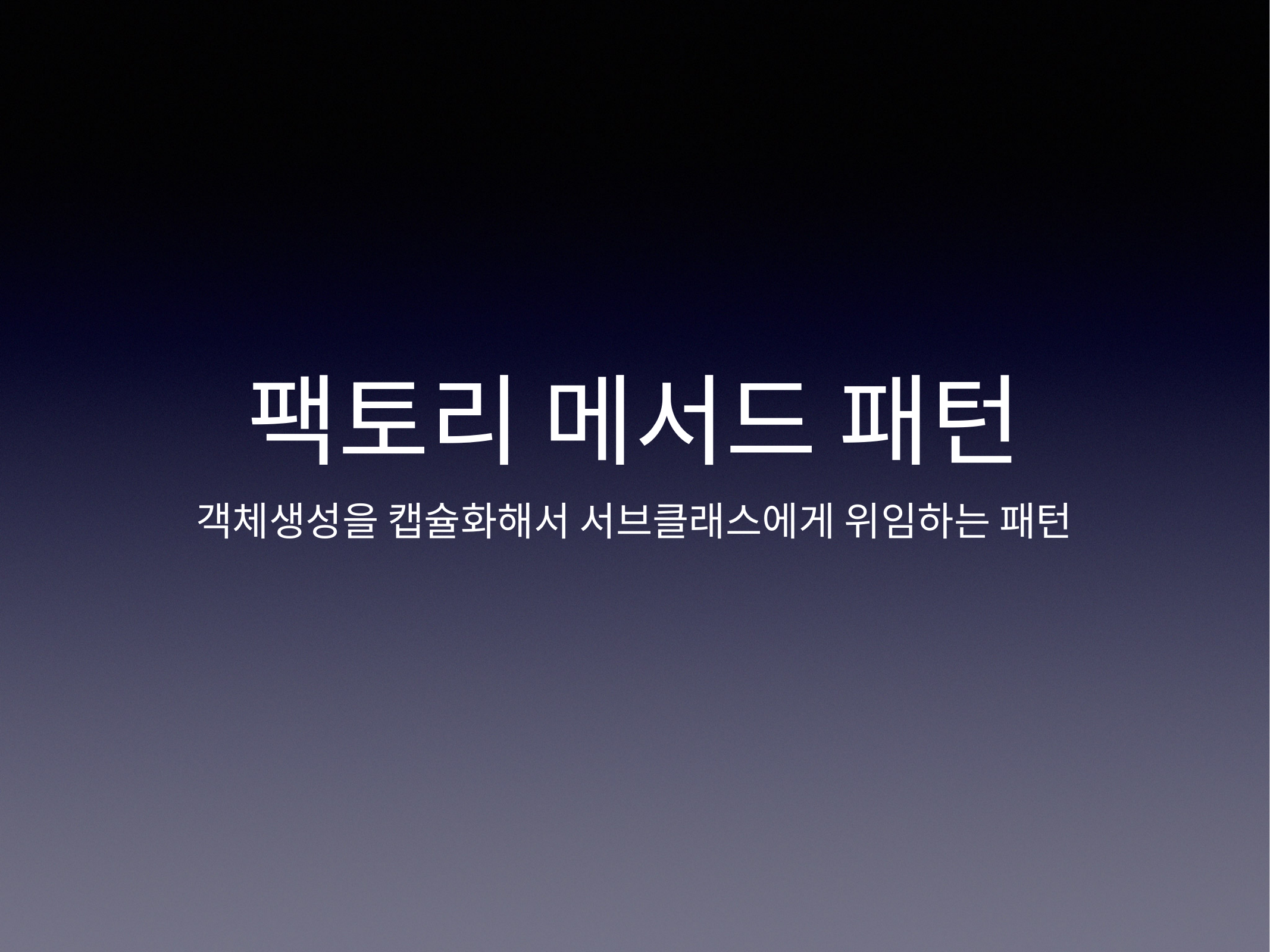

# 팩토리 메서드 패턴
객체생성을 캡슐화해서 서브클래스에게 위임하는 패턴